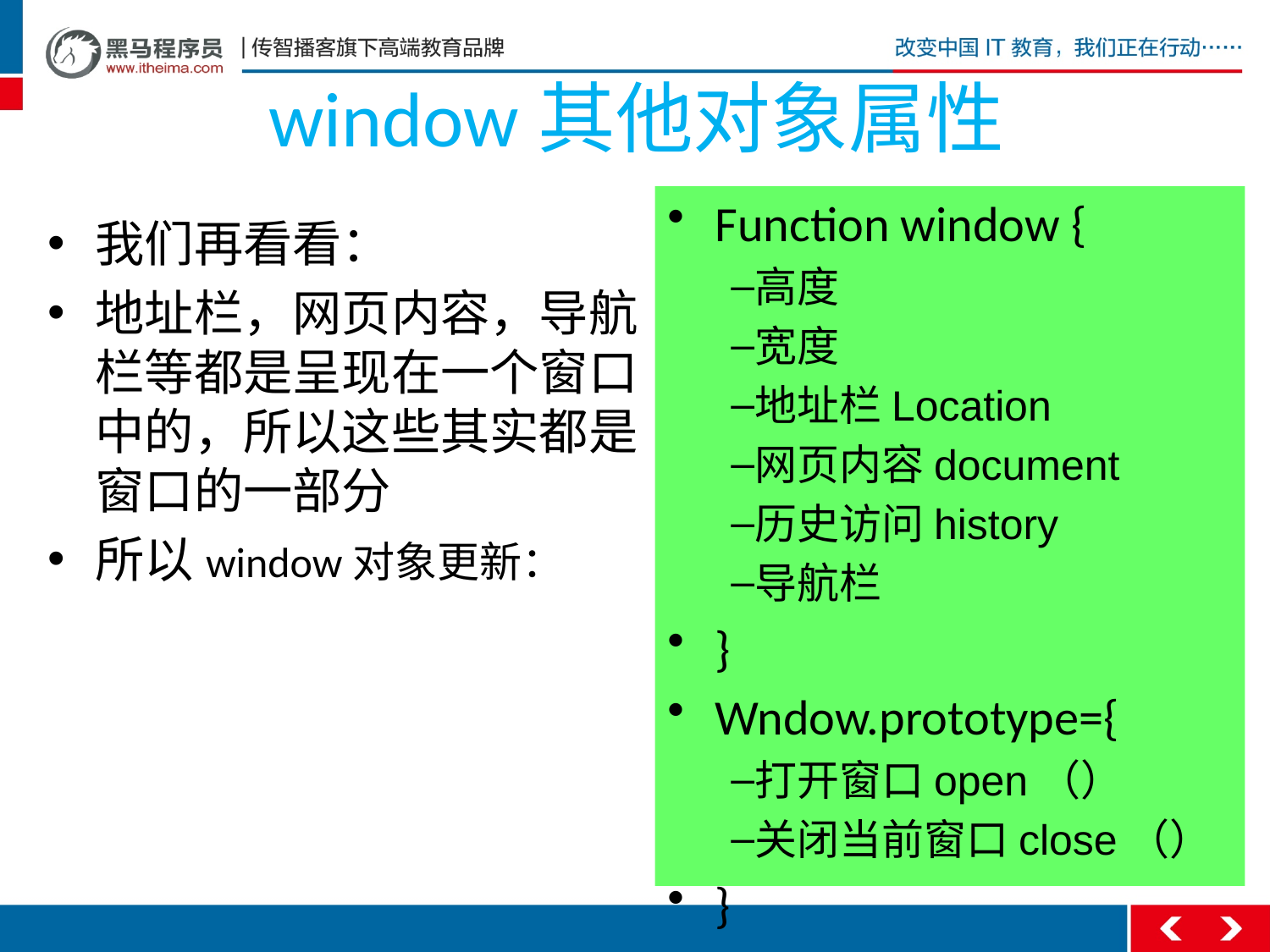

# window其他对象属性
Function window {
高度
宽度
地址栏Location
网页内容document
历史访问history
导航栏
}
Wndow.prototype={
打开窗口open（）
关闭当前窗口close（）
}
我们再看看：
地址栏，网页内容，导航栏等都是呈现在一个窗口中的，所以这些其实都是窗口的一部分
所以window对象更新：